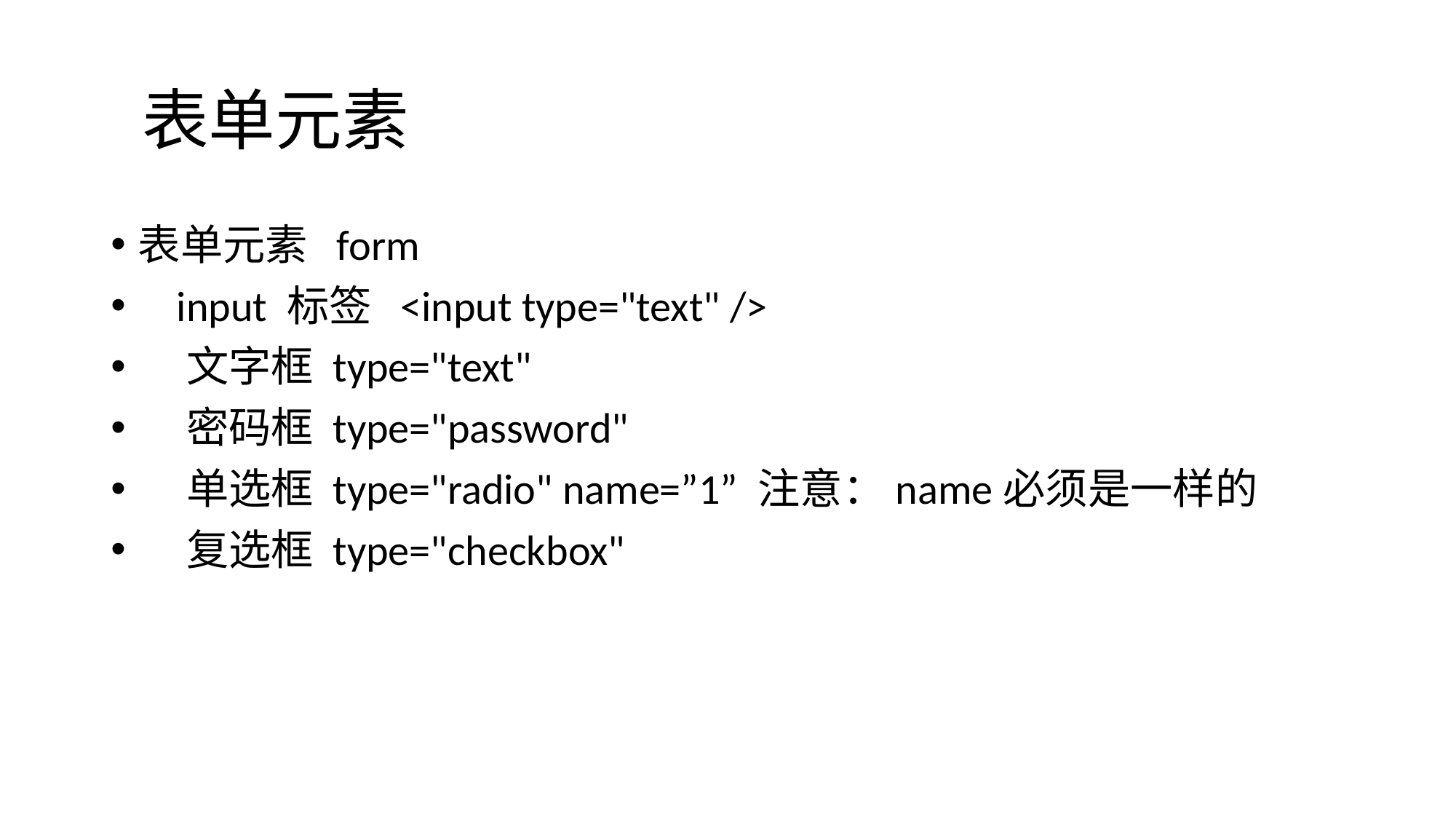

# 表单元素
表单元素  form
    input 标签  <input type="text" />
    文字框 type="text"
    密码框 type="password"
    单选框 type="radio" name=”1” 注意：name必须是一样的
    复选框 type="checkbox"